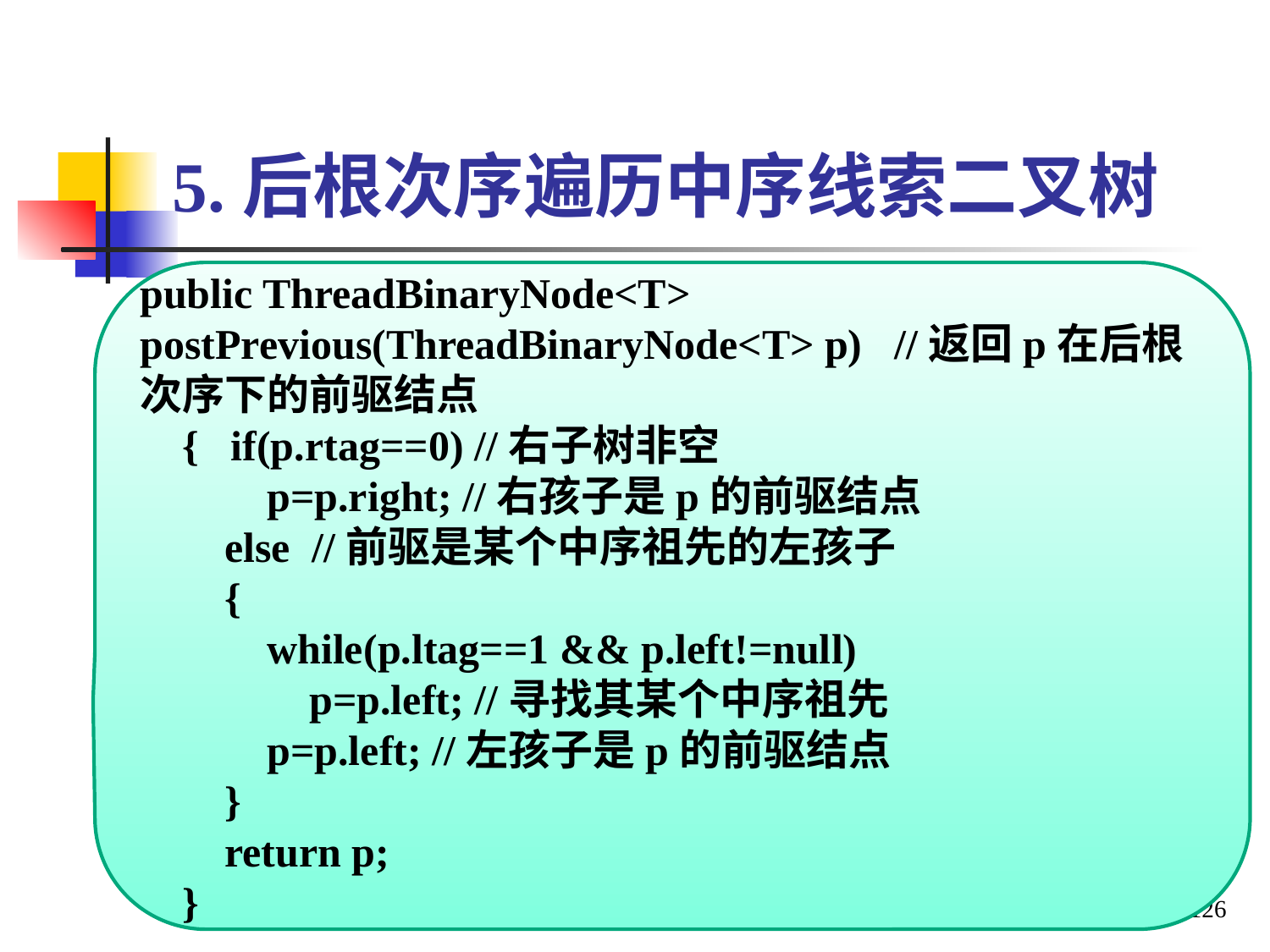

# 5.后根次序遍历中序线索二叉树
public ThreadBinaryNode<T> postPrevious(ThreadBinaryNode<T> p)   //返回p在后根次序下的前驱结点
    {   if(p.rtag==0) //右子树非空
            p=p.right; //右孩子是p的前驱结点
        else  //前驱是某个中序祖先的左孩子
        {
            while(p.ltag==1 && p.left!=null)
                p=p.left; //寻找其某个中序祖先
            p=p.left; //左孩子是p的前驱结点
        }
        return p;
    }
126